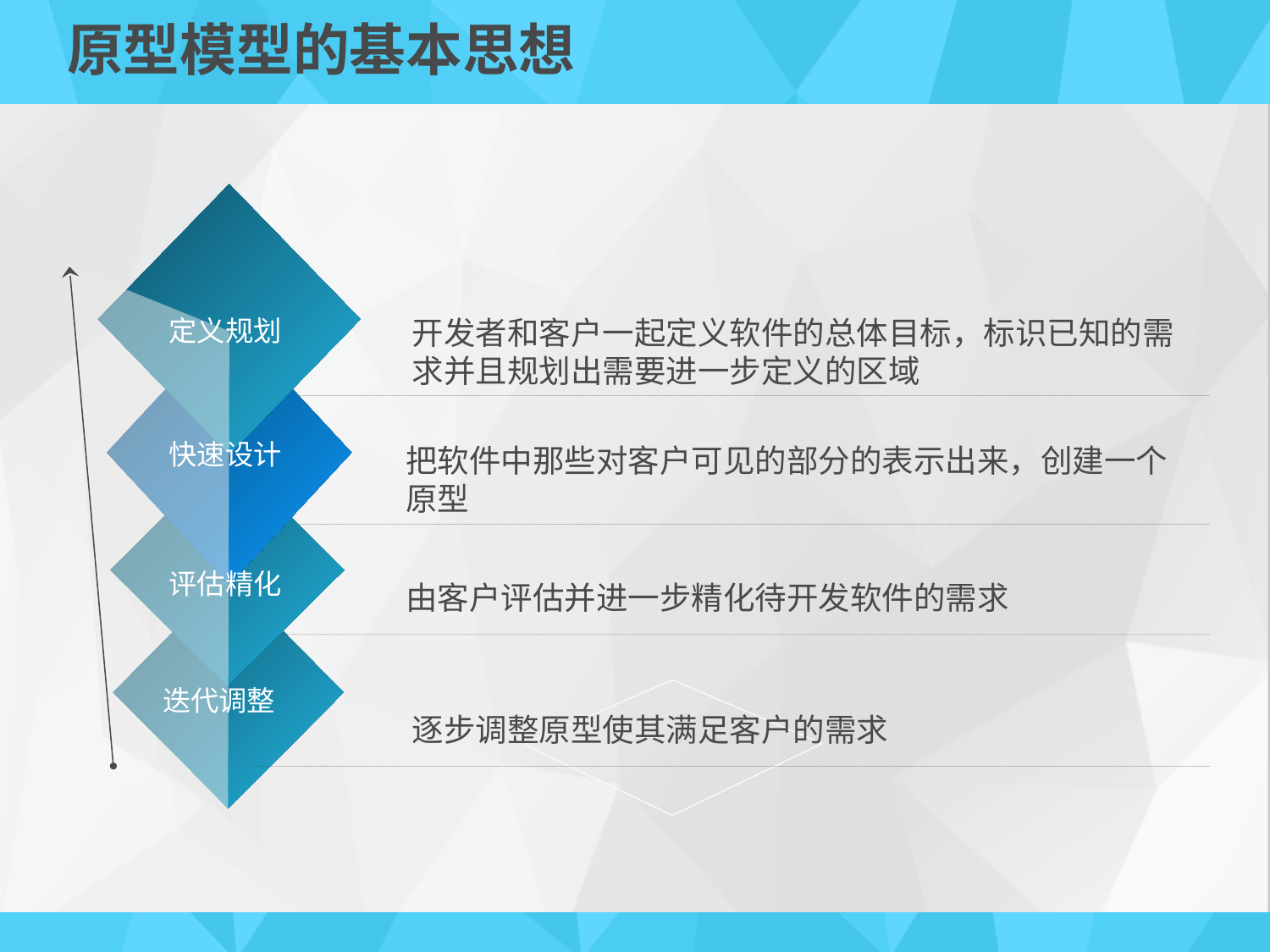

# 原型模型的基本思想

开发者和客户一起定义软件的总体目标，标识已知的需求并且规划出需要进一步定义的区域
定义规划

快速设计
把软件中那些对客户可见的部分的表示出来，创建一个原型

评估精化
由客户评估并进一步精化待开发软件的需求

迭代调整

逐步调整原型使其满足客户的需求